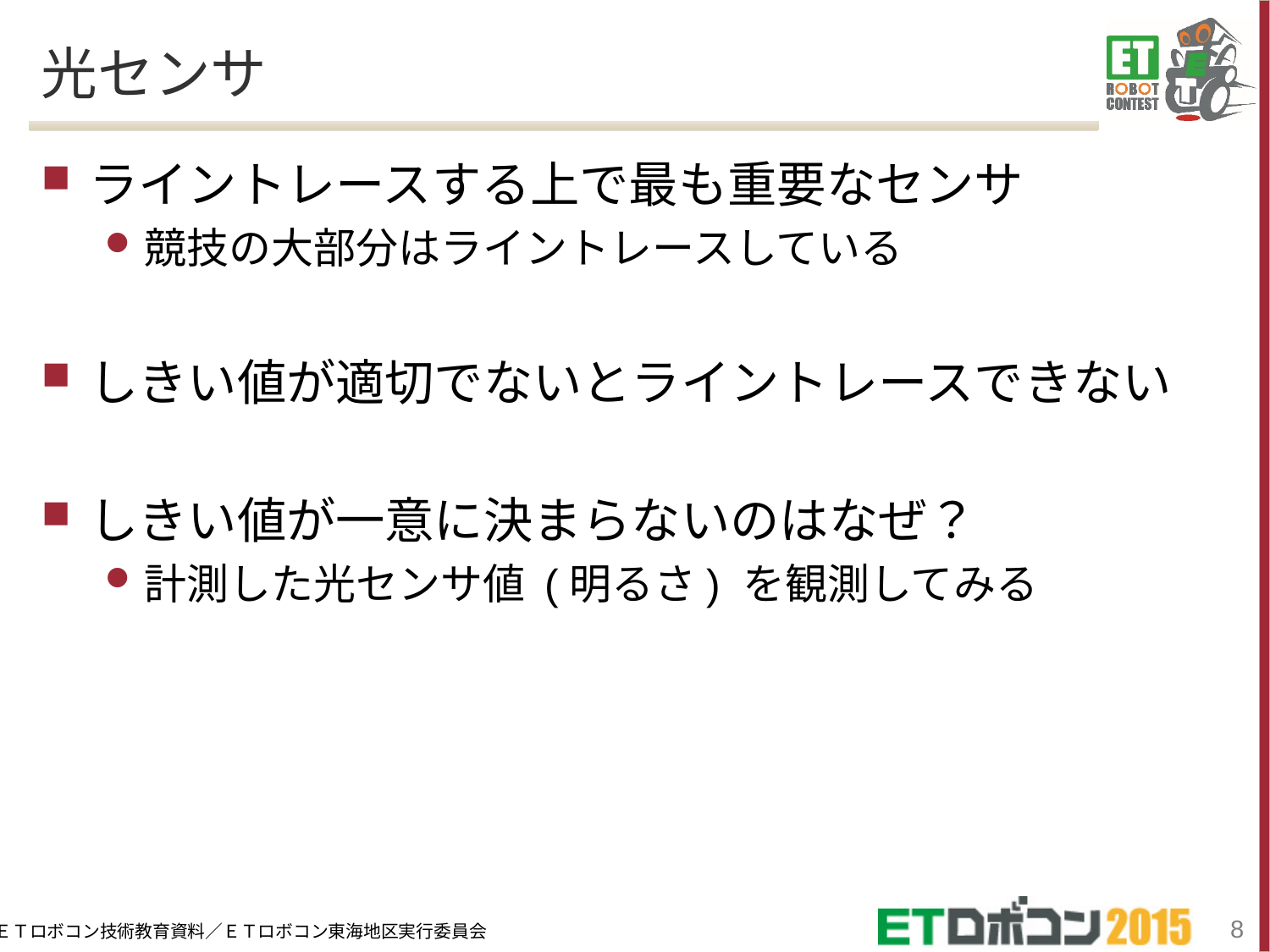

# 光センサ
ライントレースする上で最も重要なセンサ
競技の大部分はライントレースしている

しきい値が適切でないとライントレースできない

しきい値が一意に決まらないのはなぜ？
計測した光センサ値 (明るさ) を観測してみる
8